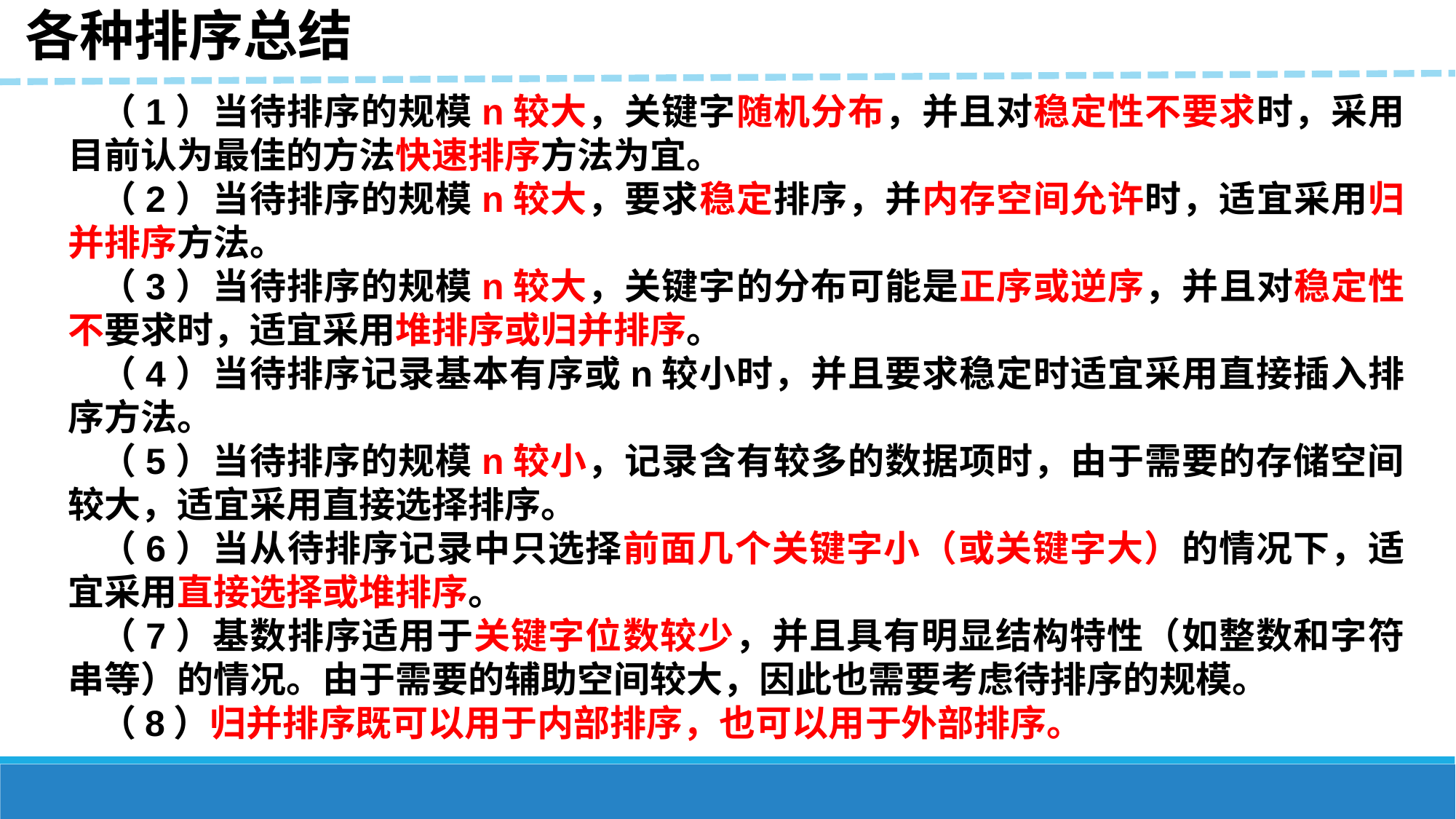

各种排序总结
（1）当待排序的规模n较大，关键字随机分布，并且对稳定性不要求时，采用目前认为最佳的方法快速排序方法为宜。
（2）当待排序的规模n较大，要求稳定排序，并内存空间允许时，适宜采用归并排序方法。
（3）当待排序的规模n较大，关键字的分布可能是正序或逆序，并且对稳定性不要求时，适宜采用堆排序或归并排序。
（4）当待排序记录基本有序或n较小时，并且要求稳定时适宜采用直接插入排序方法。
（5）当待排序的规模n较小，记录含有较多的数据项时，由于需要的存储空间较大，适宜采用直接选择排序。
（6）当从待排序记录中只选择前面几个关键字小（或关键字大）的情况下，适宜采用直接选择或堆排序。
（7）基数排序适用于关键字位数较少，并且具有明显结构特性（如整数和字符串等）的情况。由于需要的辅助空间较大，因此也需要考虑待排序的规模。
（8）归并排序既可以用于内部排序，也可以用于外部排序。